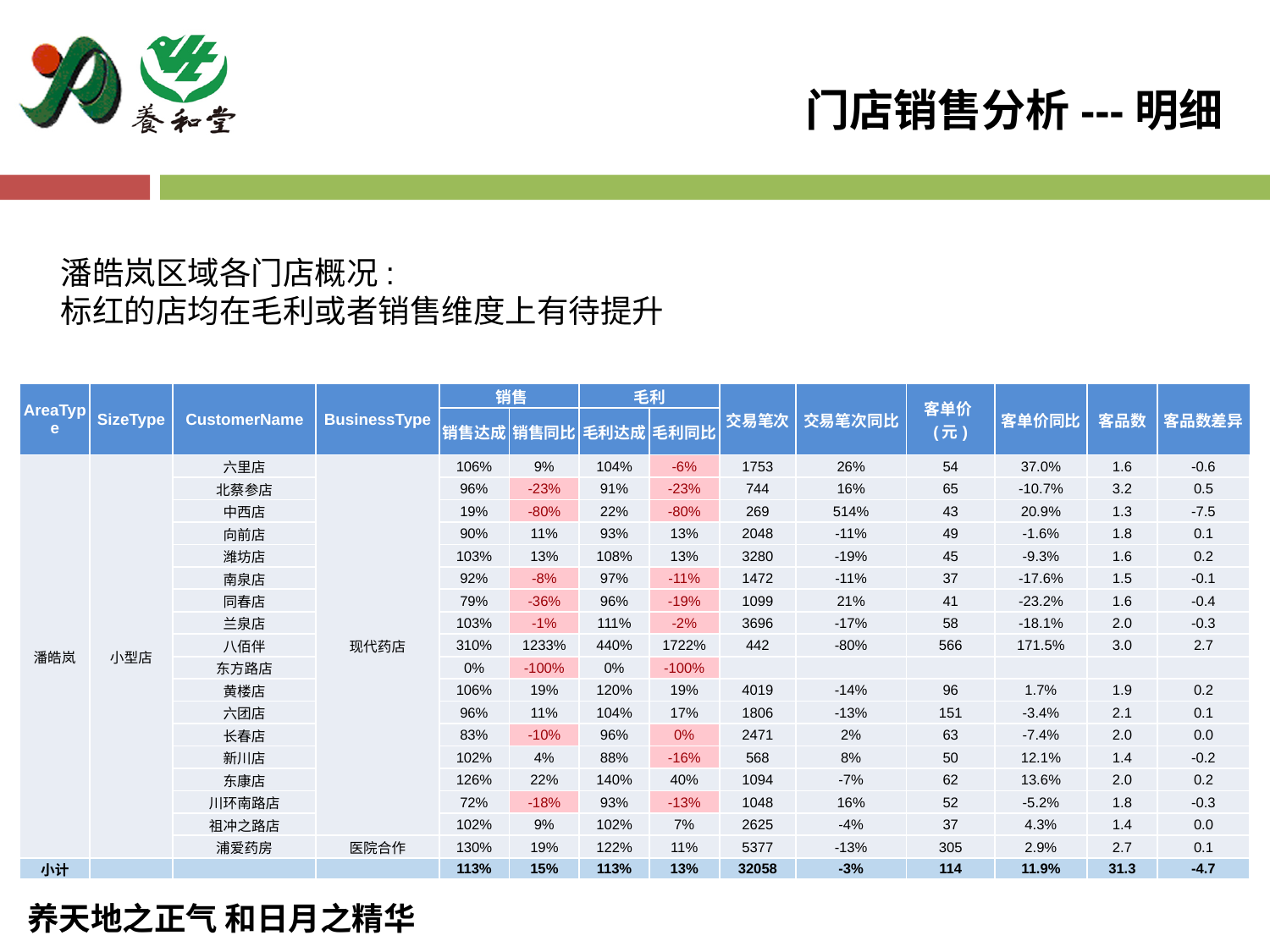

门店销售分析---明细
潘皓岚区域各门店概况:
标红的店均在毛利或者销售维度上有待提升
| AreaType | SizeType | CustomerName | BusinessType | 销售 |  | 毛利 |  | 交易笔次 | 交易笔次同比 | 客单价(元) | 客单价同比 | 客品数 | 客品数差异 |
| --- | --- | --- | --- | --- | --- | --- | --- | --- | --- | --- | --- | --- | --- |
|  |  |  |  | 销售达成 | 销售同比 | 毛利达成 | 毛利同比 |  |  |  |  |  |  |
| 潘皓岚 | 小型店 | 六里店 | 现代药店 | 106% | 9% | 104% | -6% | 1753 | 26% | 54 | 37.0% | 1.6 | -0.6 |
|  |  | 北蔡参店 |  | 96% | -23% | 91% | -23% | 744 | 16% | 65 | -10.7% | 3.2 | 0.5 |
|  |  | 中西店 |  | 19% | -80% | 22% | -80% | 269 | 514% | 43 | 20.9% | 1.3 | -7.5 |
|  |  | 向前店 |  | 90% | 11% | 93% | 13% | 2048 | -11% | 49 | -1.6% | 1.8 | 0.1 |
|  |  | 潍坊店 |  | 103% | 13% | 108% | 13% | 3280 | -19% | 45 | -9.3% | 1.6 | 0.2 |
|  |  | 南泉店 |  | 92% | -8% | 97% | -11% | 1472 | -11% | 37 | -17.6% | 1.5 | -0.1 |
|  |  | 同春店 |  | 79% | -36% | 96% | -19% | 1099 | 21% | 41 | -23.2% | 1.6 | -0.4 |
|  |  | 兰泉店 |  | 103% | -1% | 111% | -2% | 3696 | -17% | 58 | -18.1% | 2.0 | -0.3 |
|  |  | 八佰伴 |  | 310% | 1233% | 440% | 1722% | 442 | -80% | 566 | 171.5% | 3.0 | 2.7 |
|  |  | 东方路店 |  | 0% | -100% | 0% | -100% |  |  |  |  |  |  |
|  |  | 黄楼店 |  | 106% | 19% | 120% | 19% | 4019 | -14% | 96 | 1.7% | 1.9 | 0.2 |
|  |  | 六团店 |  | 96% | 11% | 104% | 17% | 1806 | -13% | 151 | -3.4% | 2.1 | 0.1 |
|  |  | 长春店 |  | 83% | -10% | 96% | 0% | 2471 | 2% | 63 | -7.4% | 2.0 | 0.0 |
|  |  | 新川店 |  | 102% | 4% | 88% | -16% | 568 | 8% | 50 | 12.1% | 1.4 | -0.2 |
|  |  | 东康店 |  | 126% | 22% | 140% | 40% | 1094 | -7% | 62 | 13.6% | 2.0 | 0.2 |
|  |  | 川环南路店 |  | 72% | -18% | 93% | -13% | 1048 | 16% | 52 | -5.2% | 1.8 | -0.3 |
|  |  | 祖冲之路店 |  | 102% | 9% | 102% | 7% | 2625 | -4% | 37 | 4.3% | 1.4 | 0.0 |
|  |  | 浦爱药房 | 医院合作 | 130% | 19% | 122% | 11% | 5377 | -13% | 305 | 2.9% | 2.7 | 0.1 |
| 小计 |  |  |  | 113% | 15% | 113% | 13% | 32058 | -3% | 114 | 11.9% | 31.3 | -4.7 |